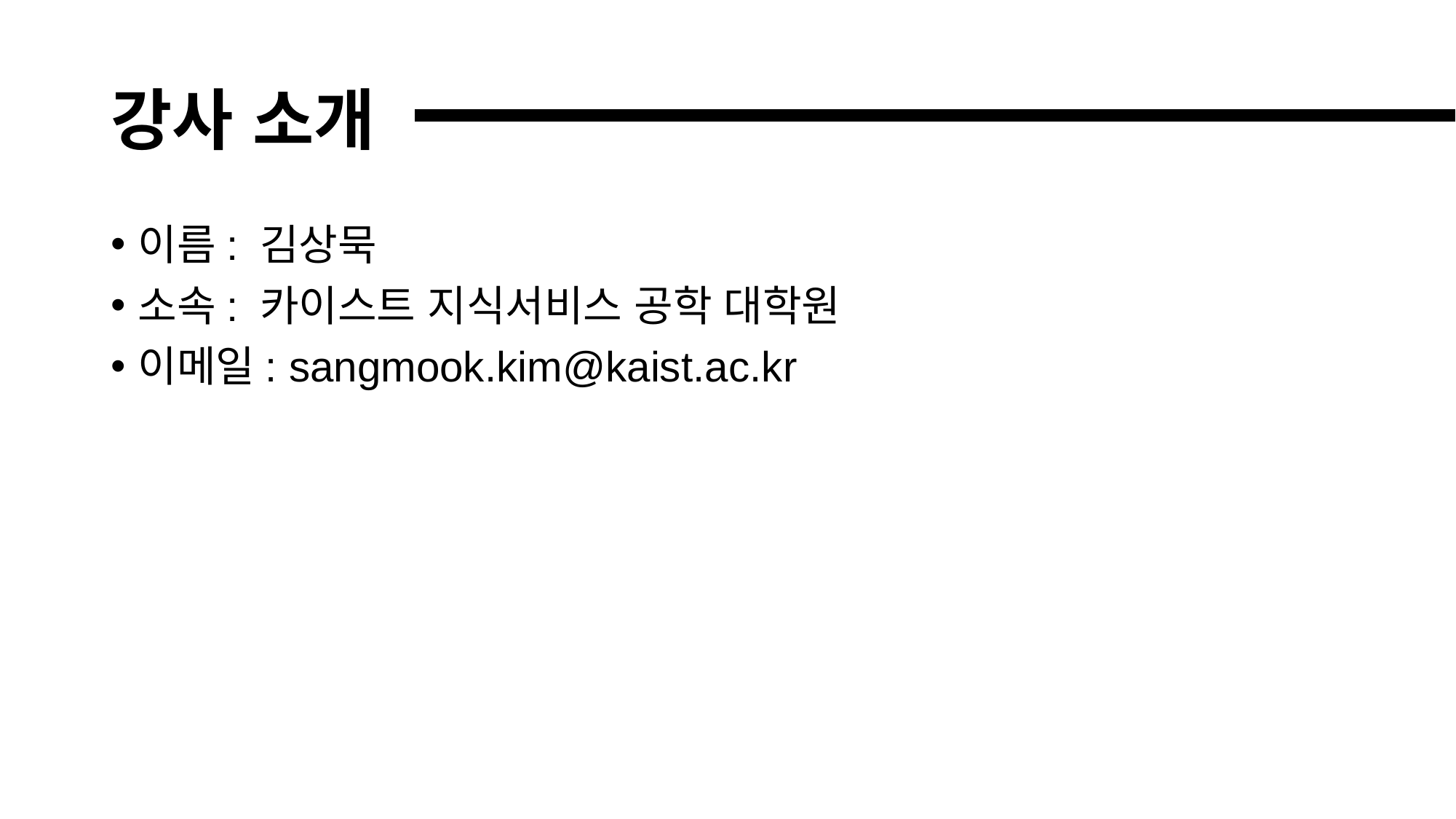

# 강사 소개

이름: 김상묵
소속: 카이스트 지식서비스 공학 대학원
이메일: sangmook.kim@kaist.ac.kr